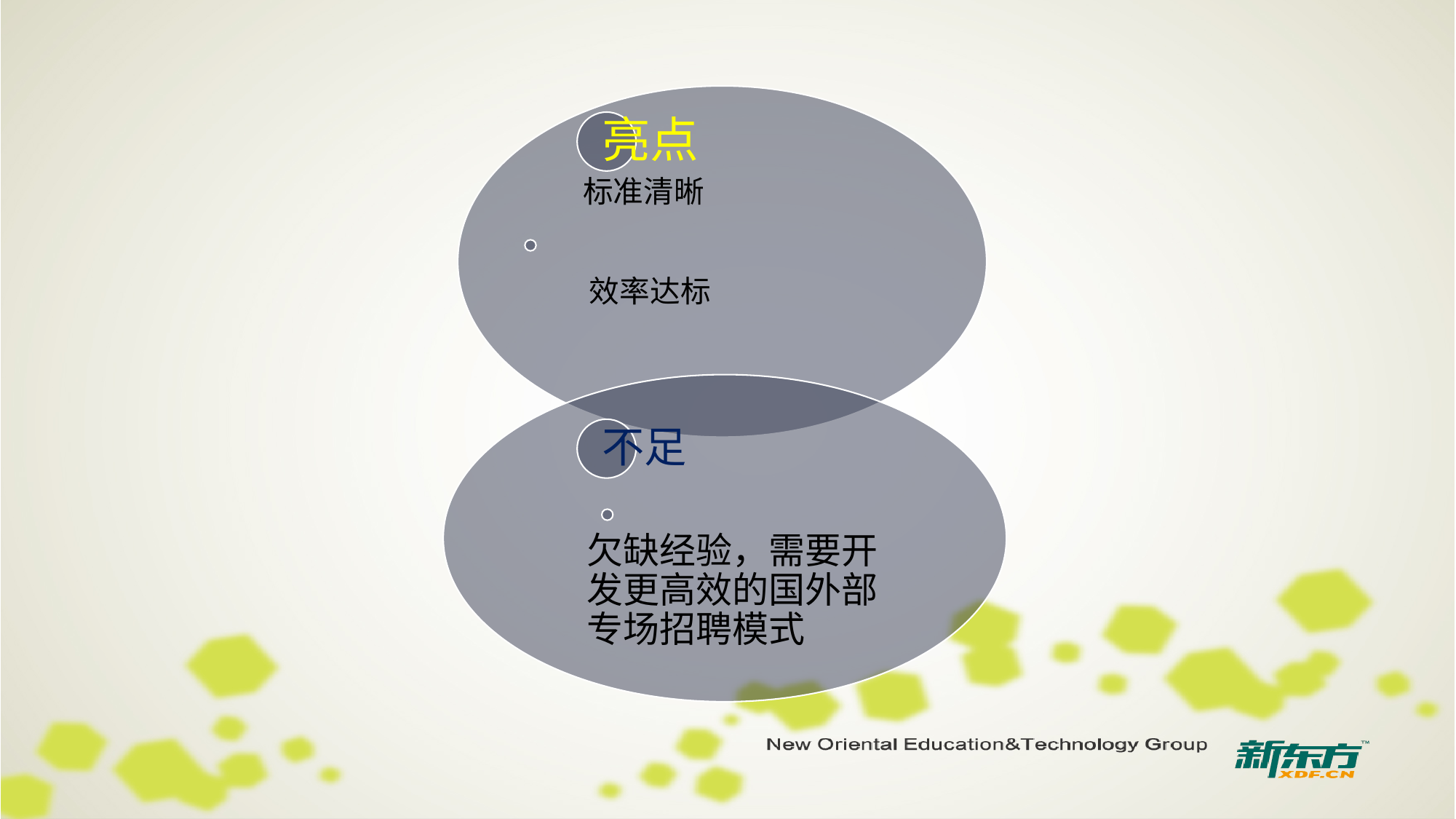

亮点
标准清晰
效率达标
不足
欠缺经验，需要开发更高效的国外部专场招聘模式